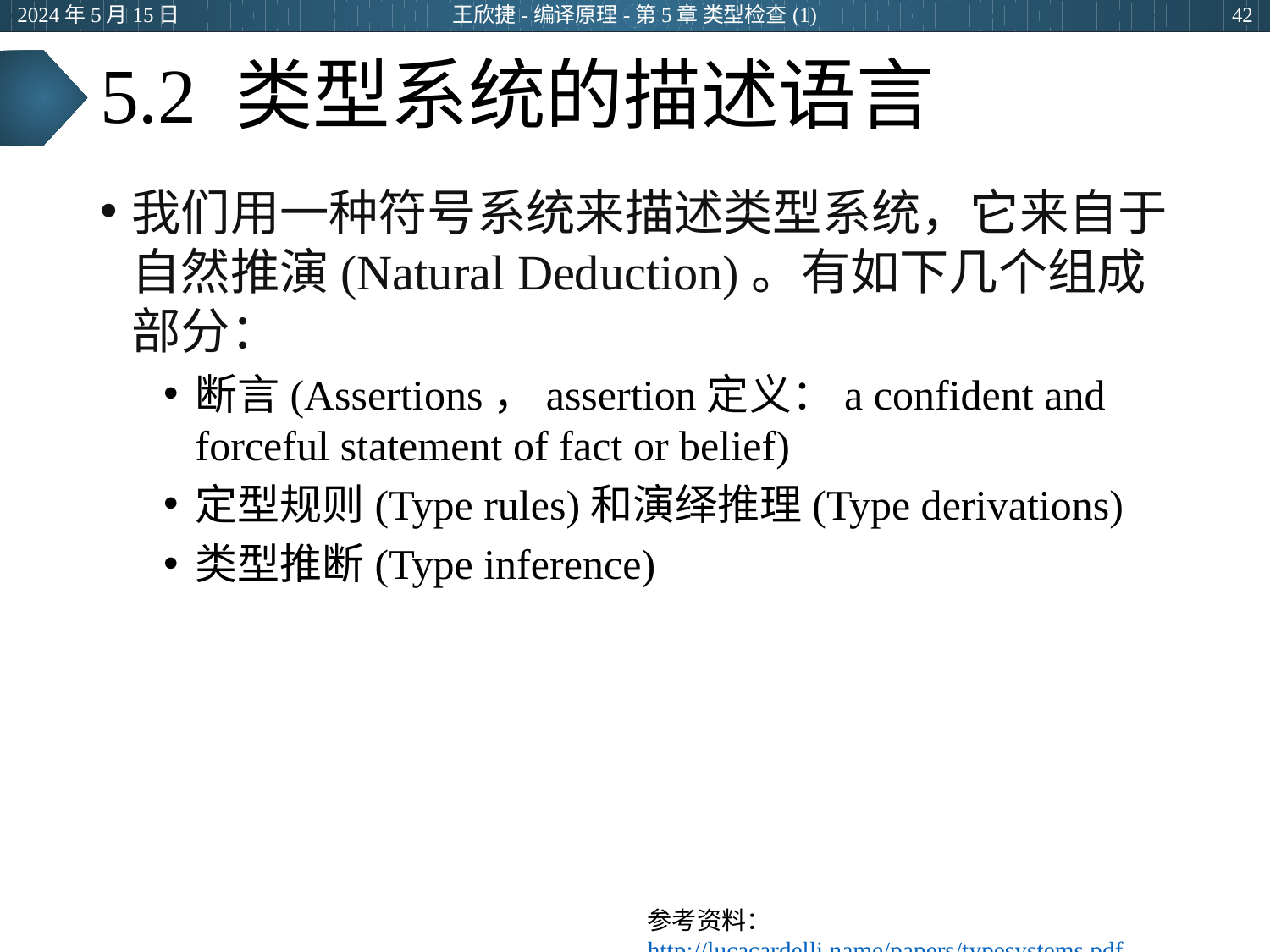

2024年5月15日
王欣捷-编译原理-第5章 类型检查(1)
42
# 5.2 类型系统的描述语言
我们用一种符号系统来描述类型系统，它来自于自然推演(Natural Deduction)。有如下几个组成部分：
断言(Assertions，assertion定义：a confident and forceful statement of fact or belief)
定型规则(Type rules)和演绎推理(Type derivations)
类型推断(Type inference)
参考资料：http://lucacardelli.name/papers/typesystems.pdf